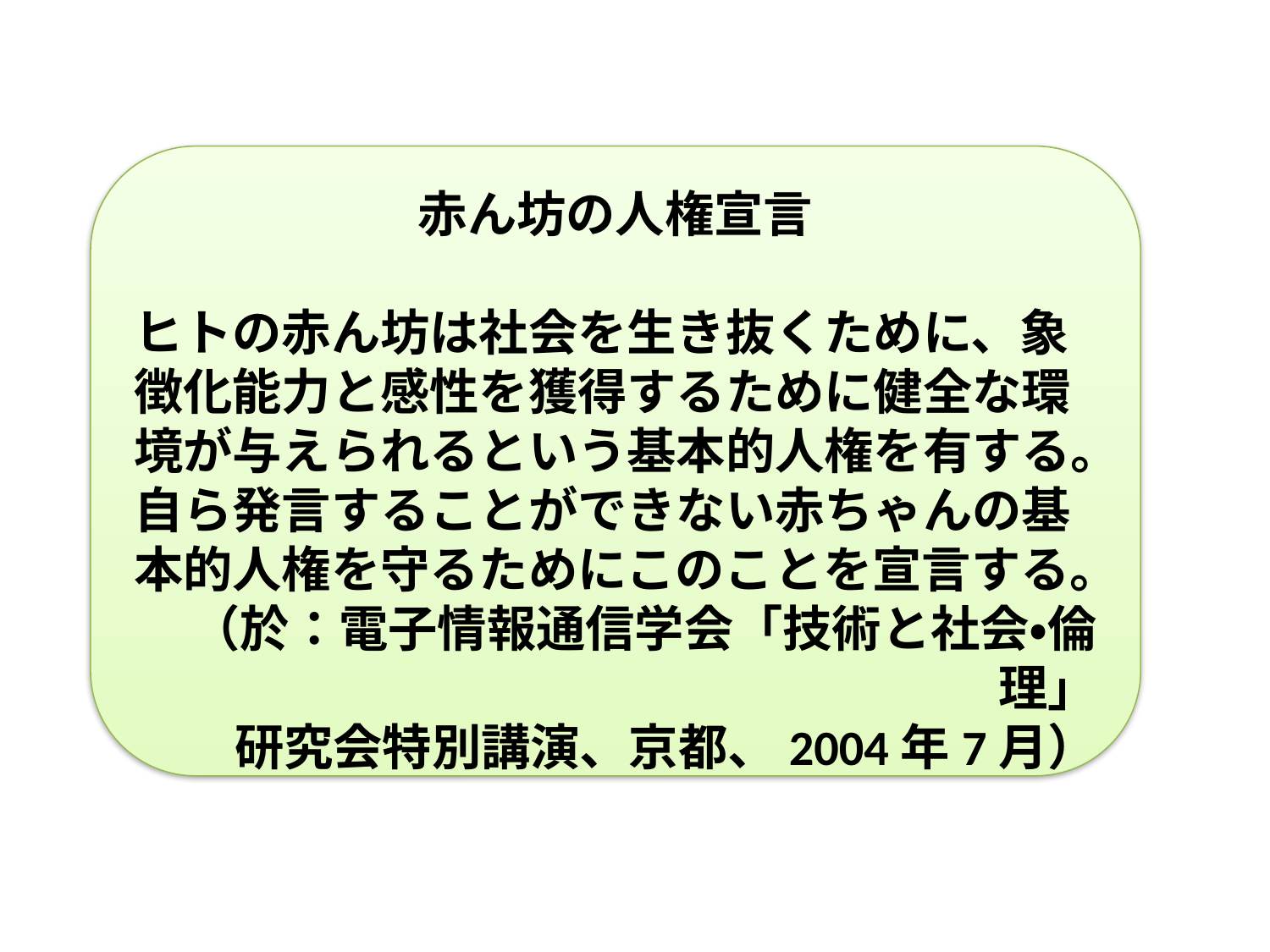

赤ん坊の人権宣言
ヒトの赤ん坊は社会を生き抜くために、象徴化能力と感性を獲得するために健全な環境が与えられるという基本的人権を有する。自ら発言することができない赤ちゃんの基本的人権を守るためにこのことを宣言する。
（於：電子情報通信学会「技術と社会・倫理」
研究会特別講演、京都、2004年7月）